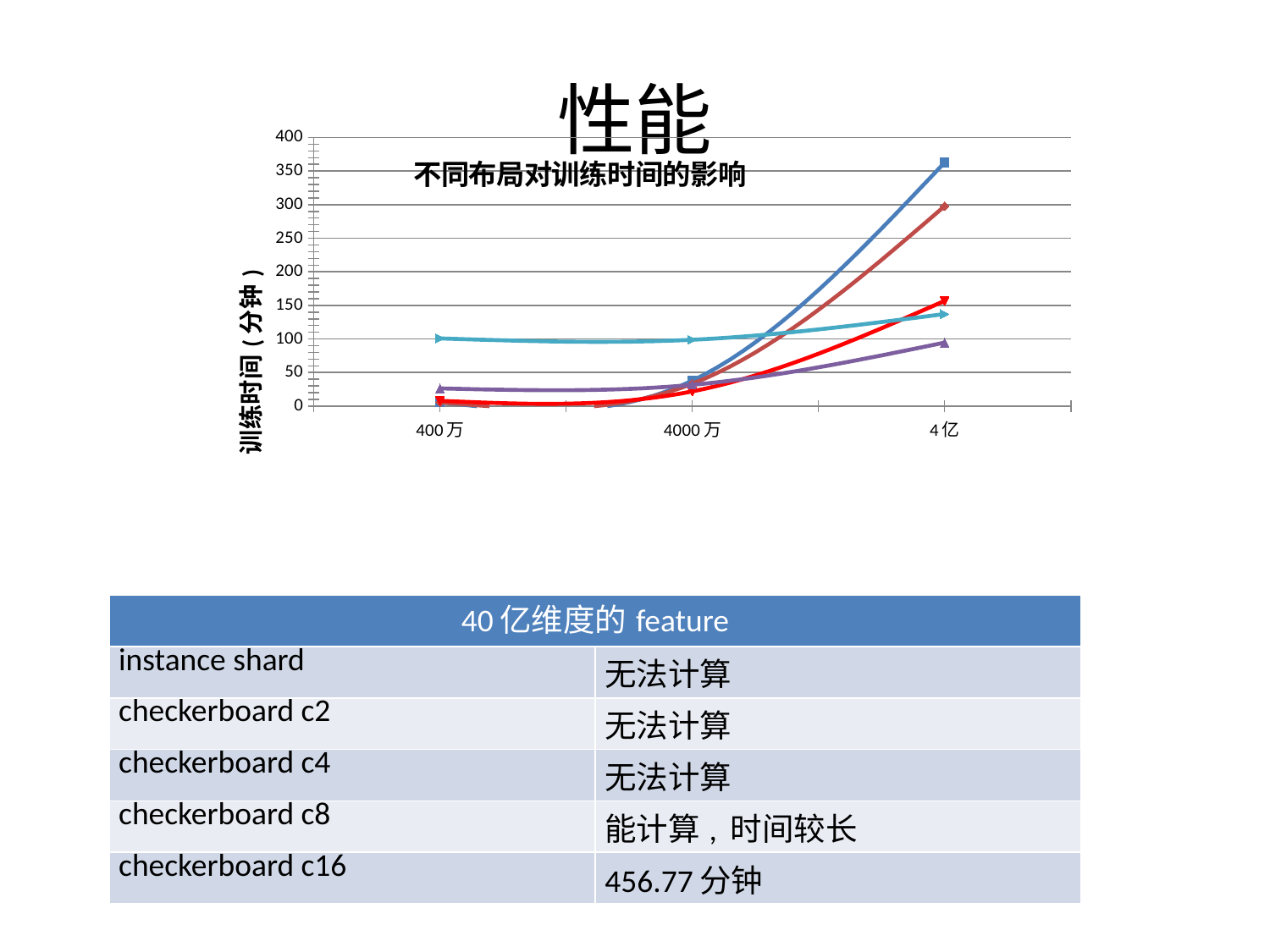

# 性能

### Chart: 不同布局对训练时间的影响

| Category | instance shard | checkerboard c2 | checkerboard c4 | checkerboard c8 | checkerboard c16 |
|---|---|---|---|---|---|
| 400万 | 5.73 | 5.73 | 8.02 | 26.45 | 100.83 |
| 4000万 | 37.980000000000004 | 33.379999999999995 | 22.0 | 31.75 | 98.82 |
| 4亿 | 362.8 | 297.82 | 156.75 | 94.64999999999999 | 137.13 |
| 40亿维度的feature |  |
| --- | --- |
| instance shard | 无法计算 |
| checkerboard c2 | 无法计算 |
| checkerboard c4 | 无法计算 |
| checkerboard c8 | 能计算, 时间较长 |
| checkerboard c16 | 456.77分钟 |